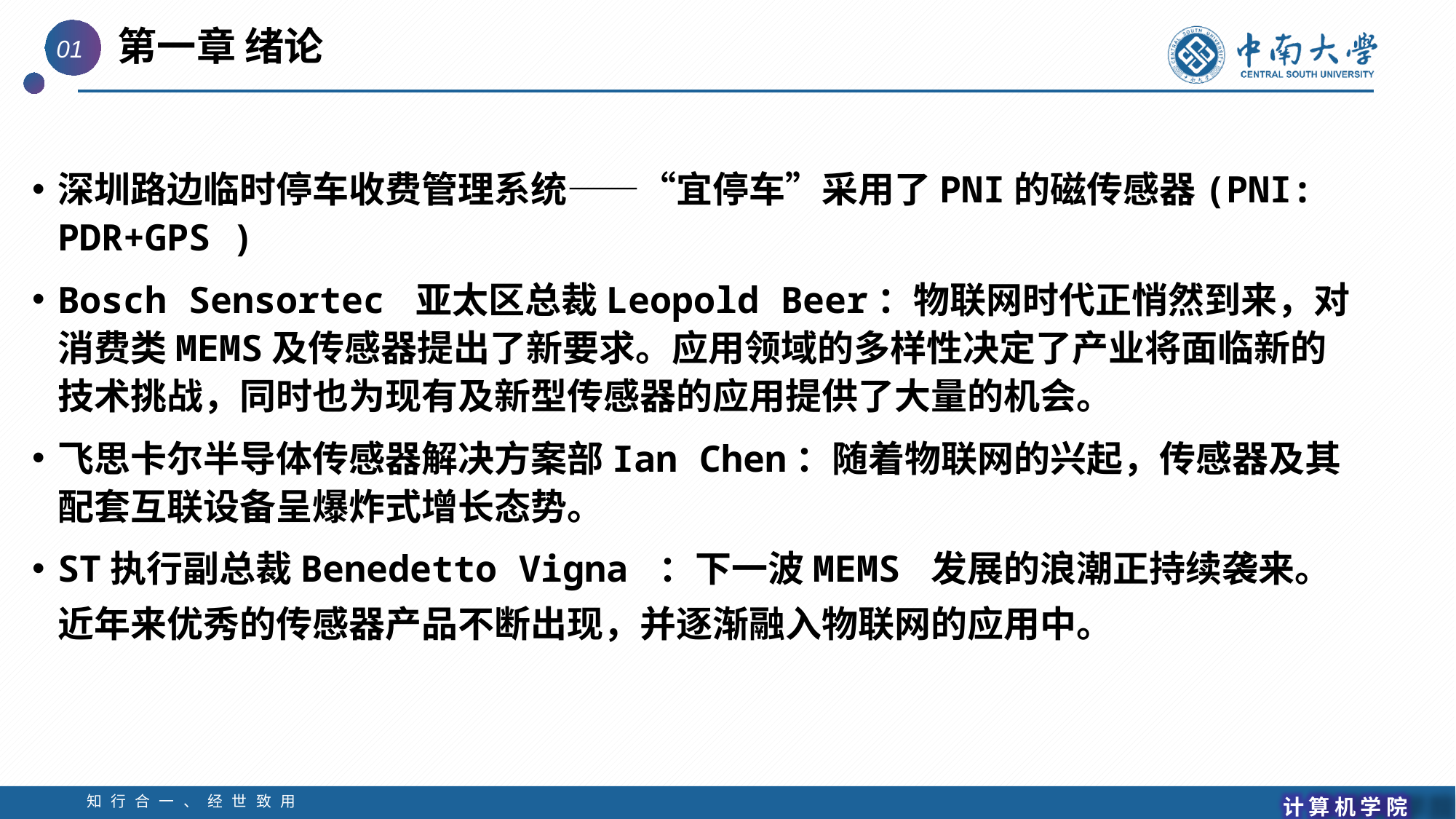

深圳路边临时停车收费管理系统——“宜停车”采用了PNI的磁传感器(PNI: PDR+GPS )
Bosch Sensortec 亚太区总裁Leopold Beer：物联网时代正悄然到来，对消费类MEMS及传感器提出了新要求。应用领域的多样性决定了产业将面临新的技术挑战，同时也为现有及新型传感器的应用提供了大量的机会。
飞思卡尔半导体传感器解决方案部Ian Chen：随着物联网的兴起，传感器及其配套互联设备呈爆炸式增长态势。
ST执行副总裁Benedetto Vigna ：下一波MEMS 发展的浪潮正持续袭来。近年来优秀的传感器产品不断出现，并逐渐融入物联网的应用中。